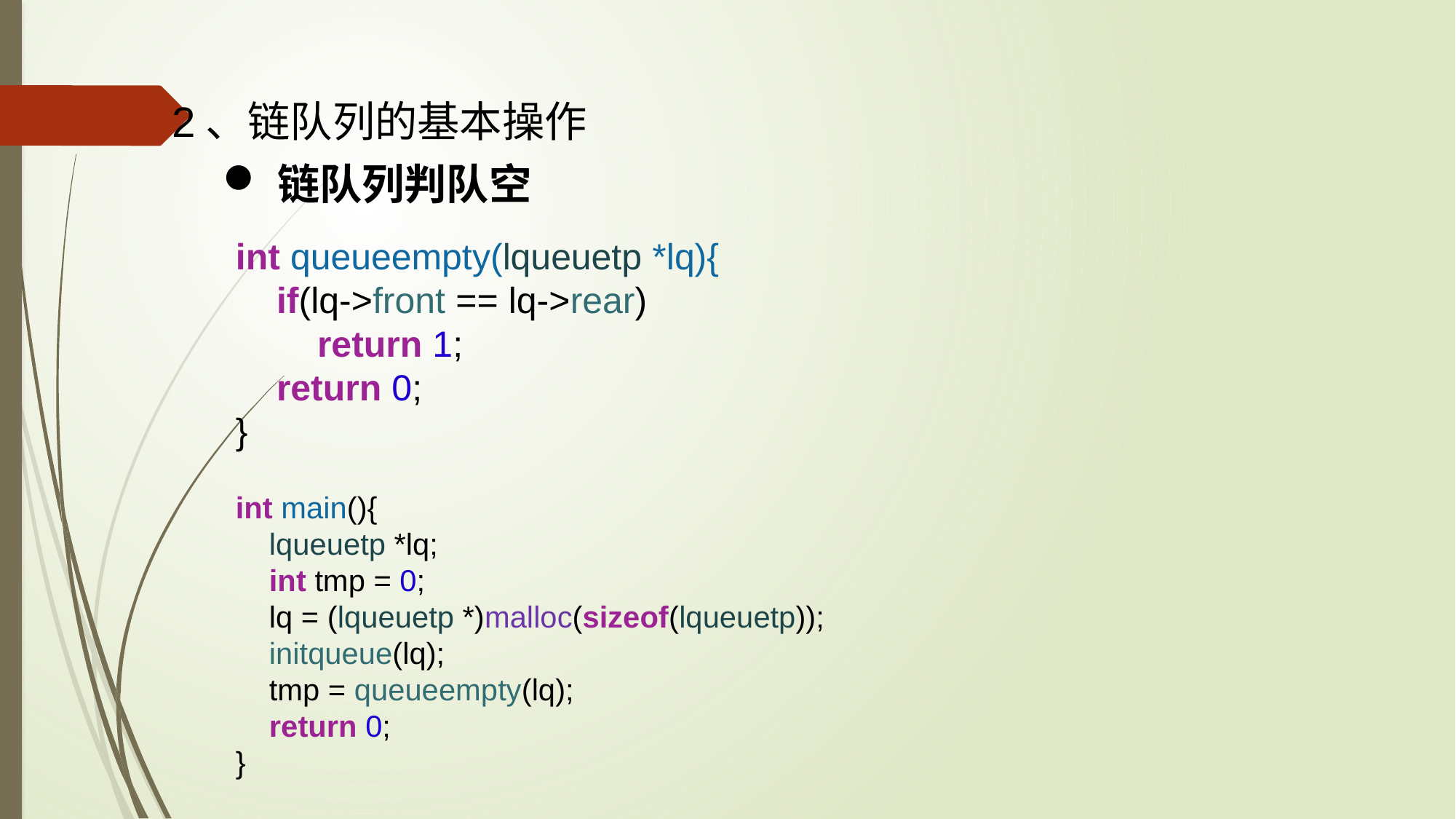

2、链队列的基本操作
链队列判队空
int queueempty(lqueuetp *lq){
    if(lq->front == lq->rear)
        return 1;
    return 0;
}

int main(){
    lqueuetp *lq;
    int tmp = 0;
    lq = (lqueuetp *)malloc(sizeof(lqueuetp));
    initqueue(lq);
    tmp = queueempty(lq);
    return 0;
}